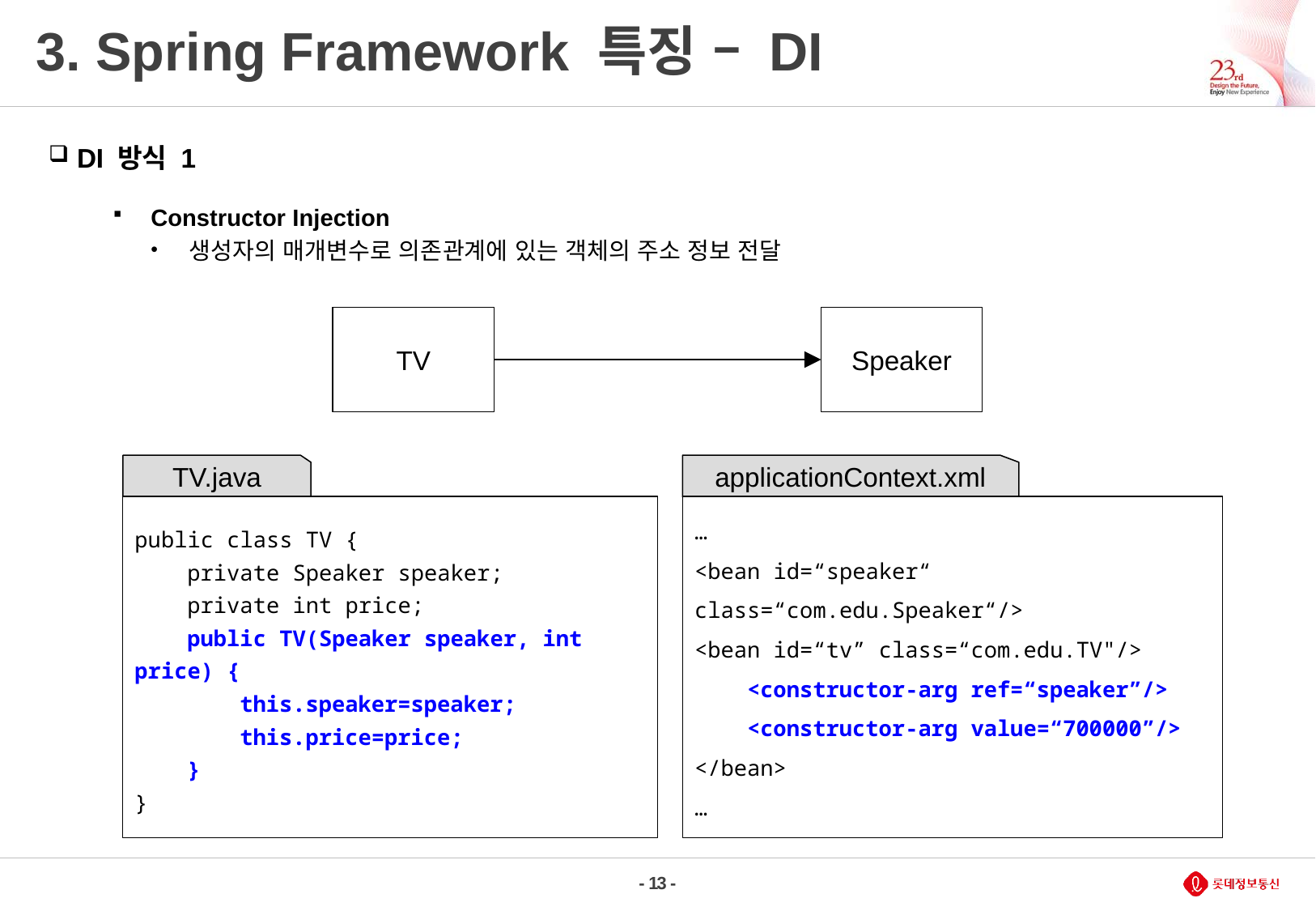

# 3. Spring Framework 특징 – DI
 DI 방식 1
Constructor Injection
생성자의 매개변수로 의존관계에 있는 객체의 주소 정보 전달
TV
Speaker
TV.java
public class TV {
    private Speaker speaker;
    private int price;
    public TV(Speaker speaker, int price) {
        this.speaker=speaker;
        this.price=price;
    }
}
applicationContext.xml
…
<bean id=“speaker“ class=“com.edu.Speaker“/>
<bean id=“tv” class=“com.edu.TV"/>
    <constructor-arg ref=“speaker”/>
    <constructor-arg value=“700000”/>
</bean>
…
- 13 -